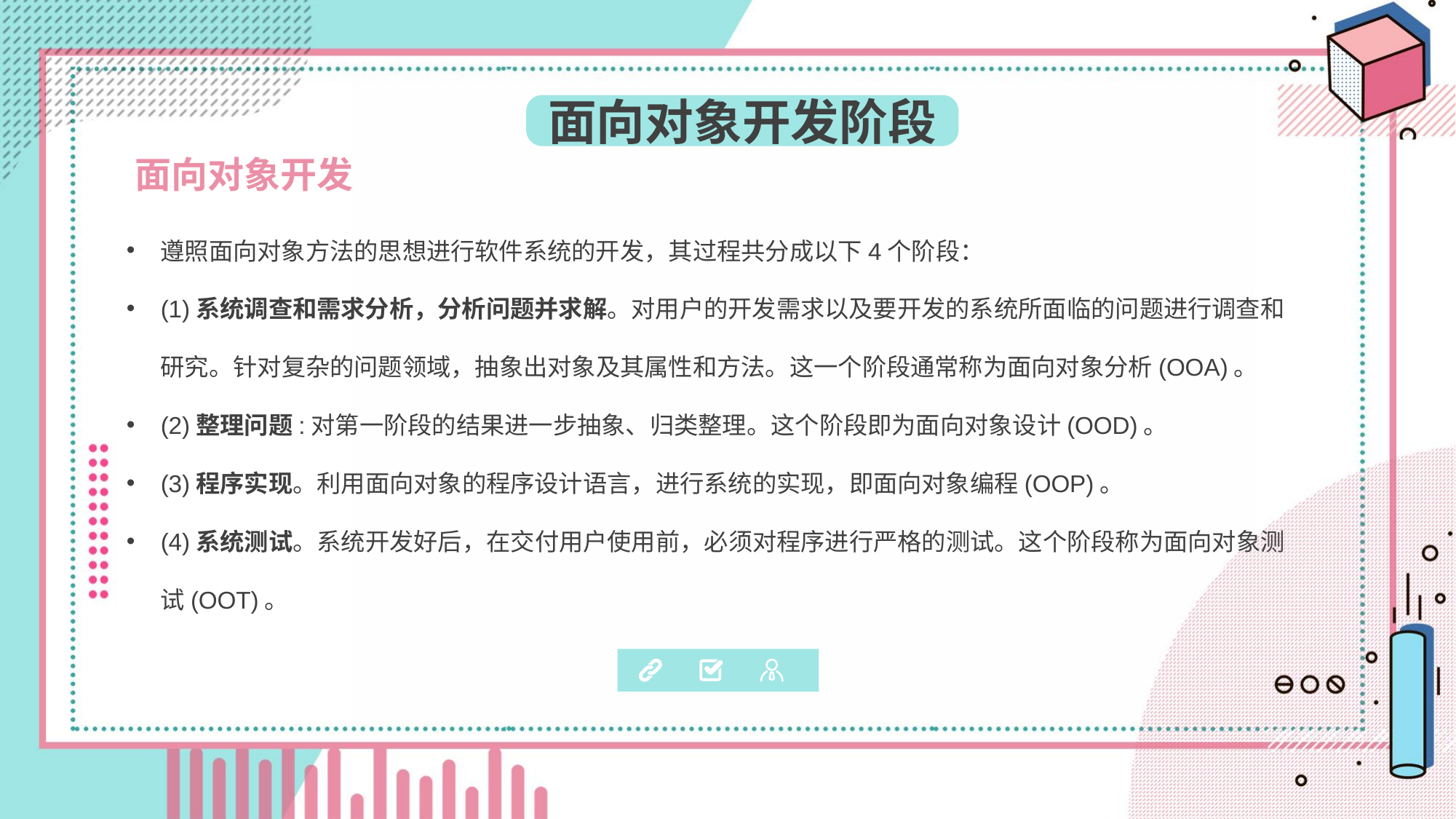

面向对象开发阶段
面向对象开发
遵照面向对象方法的思想进行软件系统的开发，其过程共分成以下4个阶段：
(1)系统调查和需求分析，分析问题并求解。对用户的开发需求以及要开发的系统所面临的问题进行调查和研究。针对复杂的问题领域，抽象出对象及其属性和方法。这一个阶段通常称为面向对象分析(OOA)。
(2)整理问题:对第一阶段的结果进一步抽象、归类整理。这个阶段即为面向对象设计(OOD)。
(3)程序实现。利用面向对象的程序设计语言，进行系统的实现，即面向对象编程(OOP)。
(4)系统测试。系统开发好后，在交付用户使用前，必须对程序进行严格的测试。这个阶段称为面向对象测试(OOT)。